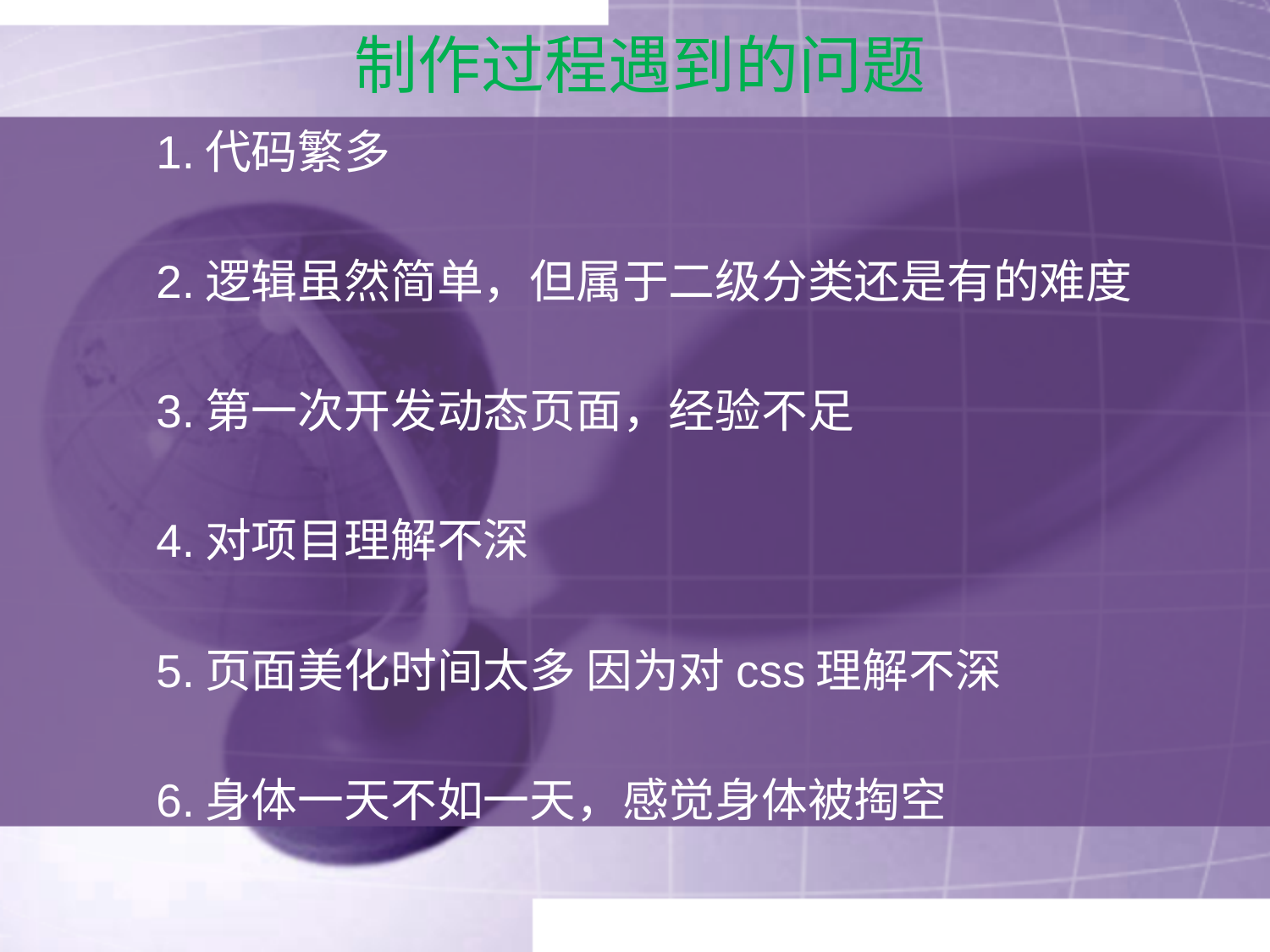

# 制作过程遇到的问题
	1.代码繁多

	2.逻辑虽然简单，但属于二级分类还是有的难度

	3.第一次开发动态页面，经验不足

	4.对项目理解不深

	5.页面美化时间太多 因为对css理解不深

	6.身体一天不如一天，感觉身体被掏空